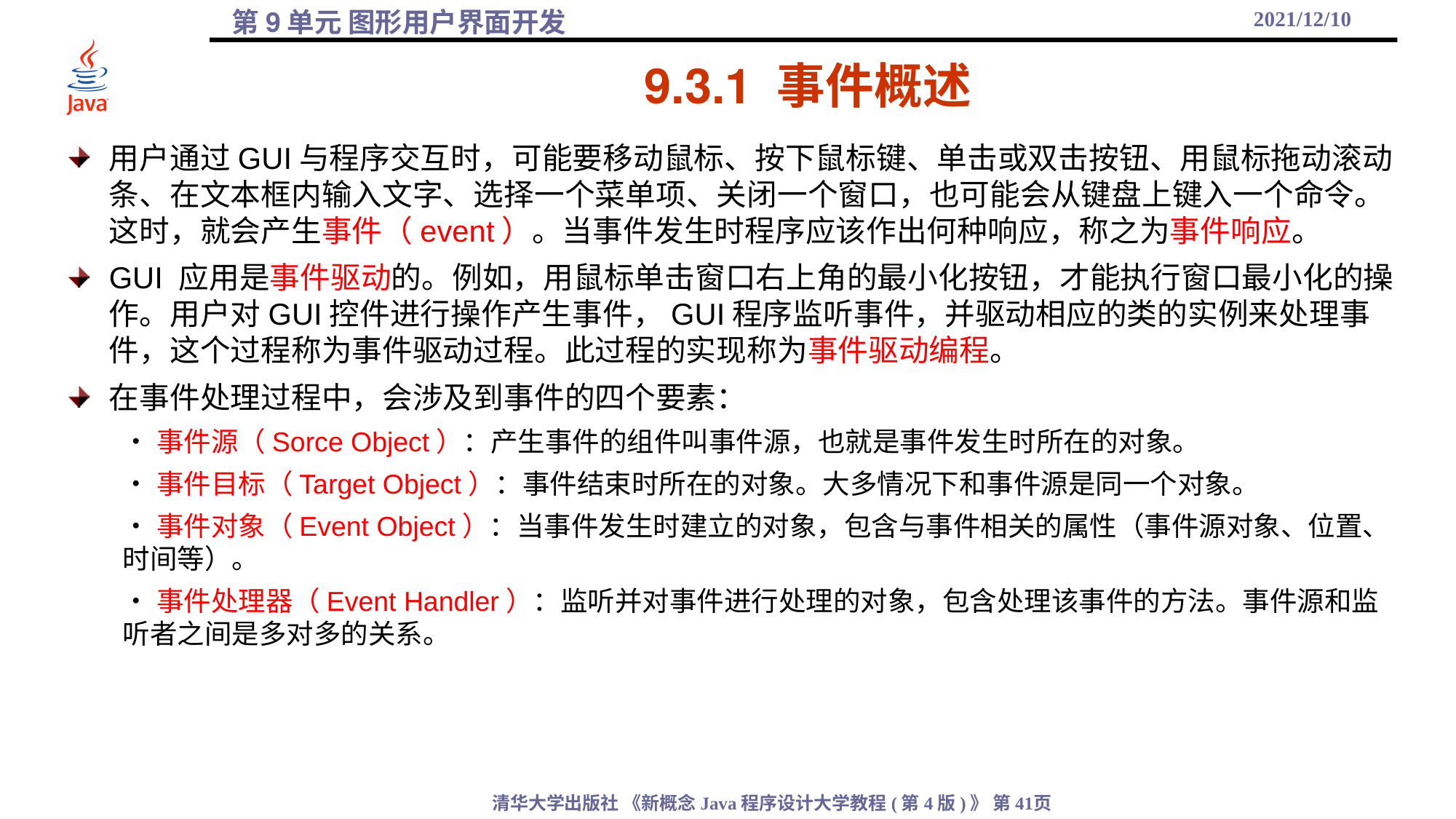

2021/12/10
# 9.3.1 事件概述
用户通过GUI与程序交互时，可能要移动鼠标、按下鼠标键、单击或双击按钮、用鼠标拖动滚动条、在文本框内输入文字、选择一个菜单项、关闭一个窗口，也可能会从键盘上键入一个命令。这时，就会产生事件（event）。当事件发生时程序应该作出何种响应，称之为事件响应。
GUI 应用是事件驱动的。例如，用鼠标单击窗口右上角的最小化按钮，才能执行窗口最小化的操作。用户对GUI控件进行操作产生事件，GUI程序监听事件，并驱动相应的类的实例来处理事件，这个过程称为事件驱动过程。此过程的实现称为事件驱动编程。
在事件处理过程中，会涉及到事件的四个要素：
•事件源（Sorce Object）：产生事件的组件叫事件源，也就是事件发生时所在的对象。
•事件目标（Target Object）：事件结束时所在的对象。大多情况下和事件源是同一个对象。
•事件对象（Event Object）：当事件发生时建立的对象，包含与事件相关的属性（事件源对象、位置、时间等）。
•事件处理器（Event Handler）：监听并对事件进行处理的对象，包含处理该事件的方法。事件源和监听者之间是多对多的关系。